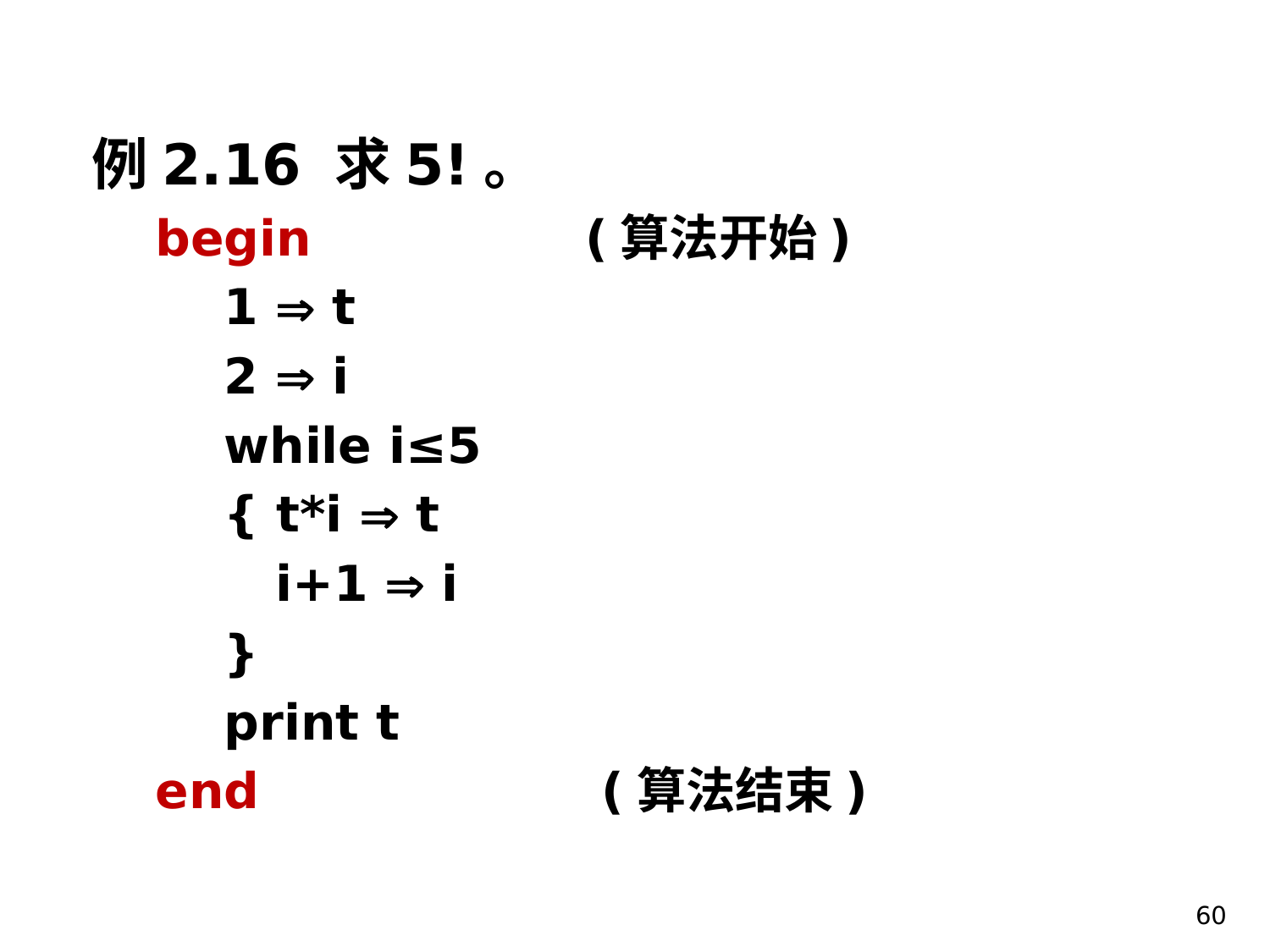

例2.16 求5!。
begin                (算法开始)
    1 ⇒ t
    2 ⇒ i
    while i≤5
    { t*i ⇒ t
       i+1 ⇒ i
    }
    print t
end                    (算法结束)
60